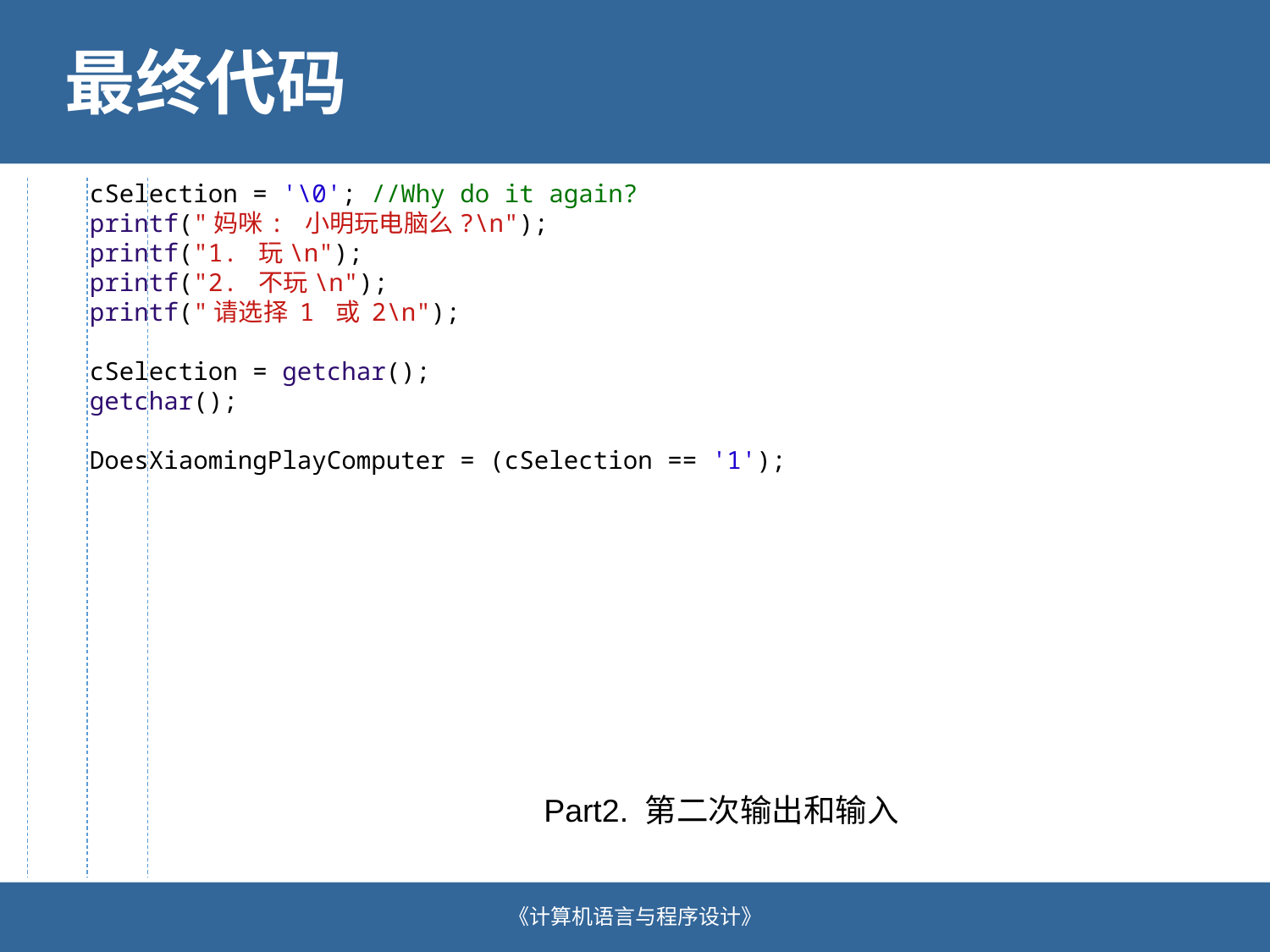

# 最终代码
    cSelection = '\0'; //Why do it again?
    printf("妈咪: 小明玩电脑么?\n");
    printf("1. 玩\n");
    printf("2. 不玩\n");
    printf("请选择 1 或 2\n");

    cSelection = getchar();
    getchar();

    DoesXiaomingPlayComputer = (cSelection == '1');

Part2. 第二次输出和输入

《计算机语言与程序设计》
70